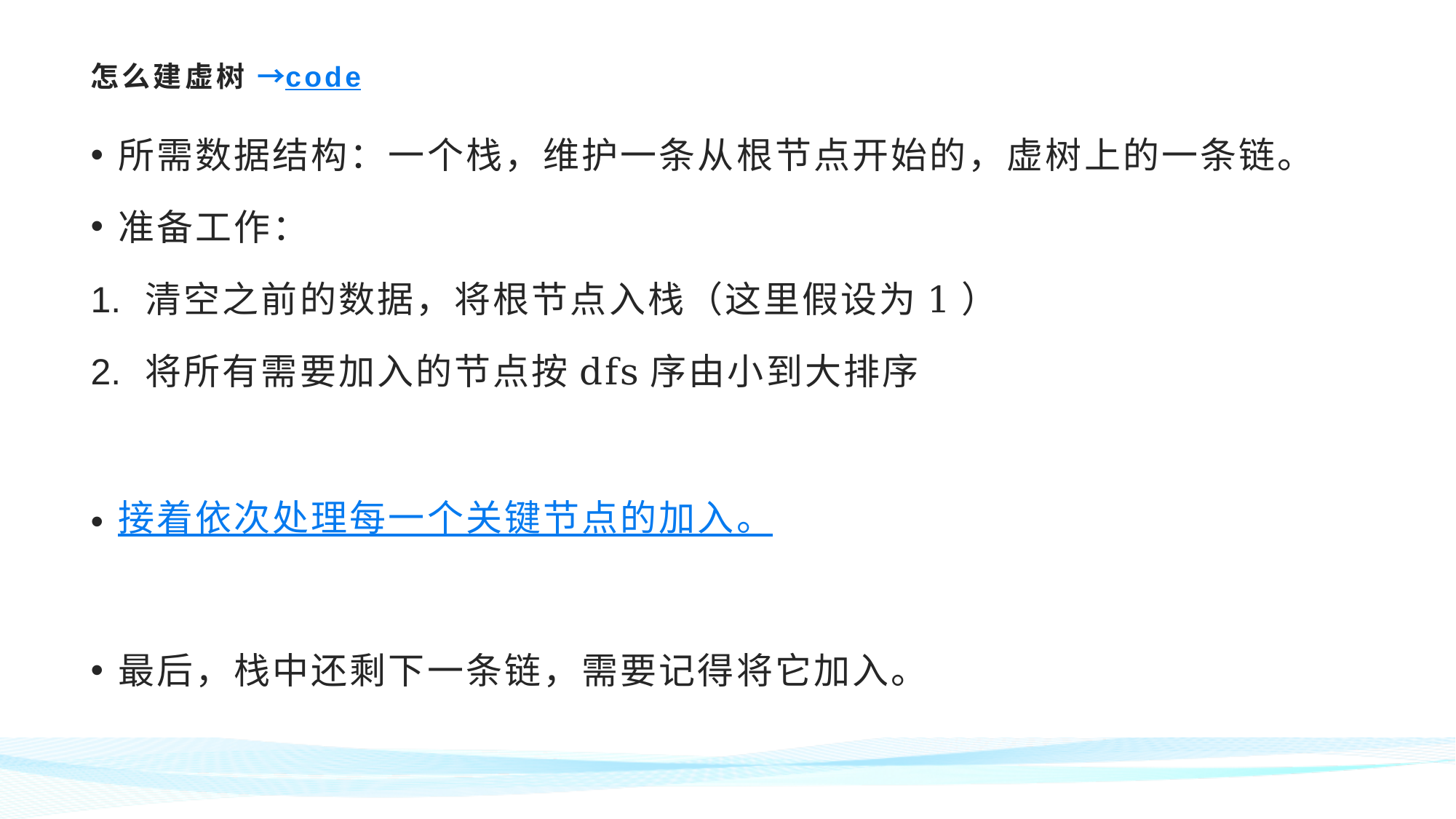

# 怎么建虚树 →code
所需数据结构：一个栈，维护一条从根节点开始的，虚树上的一条链。
准备工作：
清空之前的数据，将根节点入栈（这里假设为1）
将所有需要加入的节点按dfs序由小到大排序

接着依次处理每一个关键节点的加入。

最后，栈中还剩下一条链，需要记得将它加入。